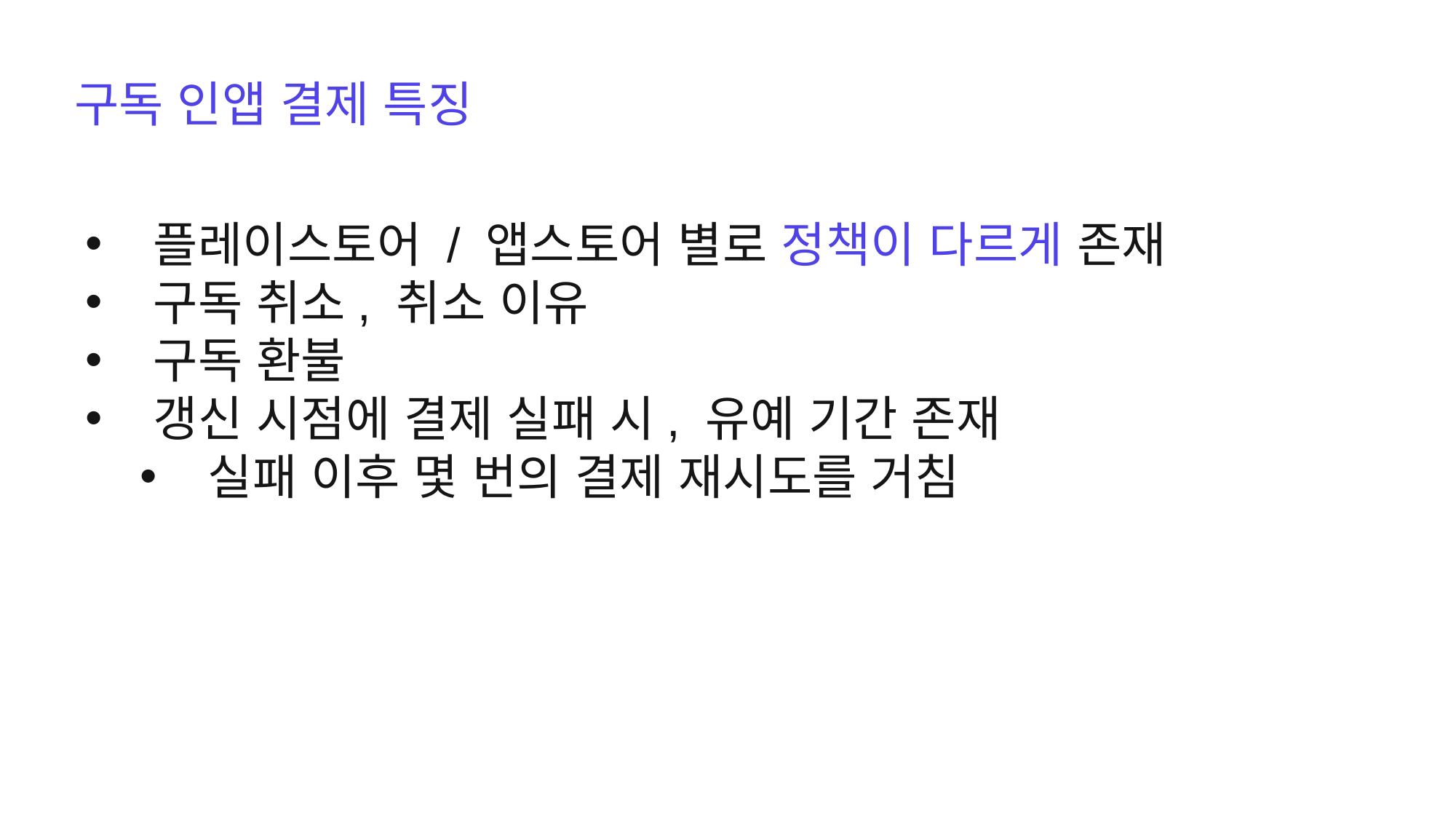

구독 인앱 결제 특징
플레이스토어 / 앱스토어 별로 정책이 다르게 존재
구독 취소, 취소 이유
구독 환불
갱신 시점에 결제 실패 시, 유예 기간 존재
실패 이후 몇 번의 결제 재시도를 거침